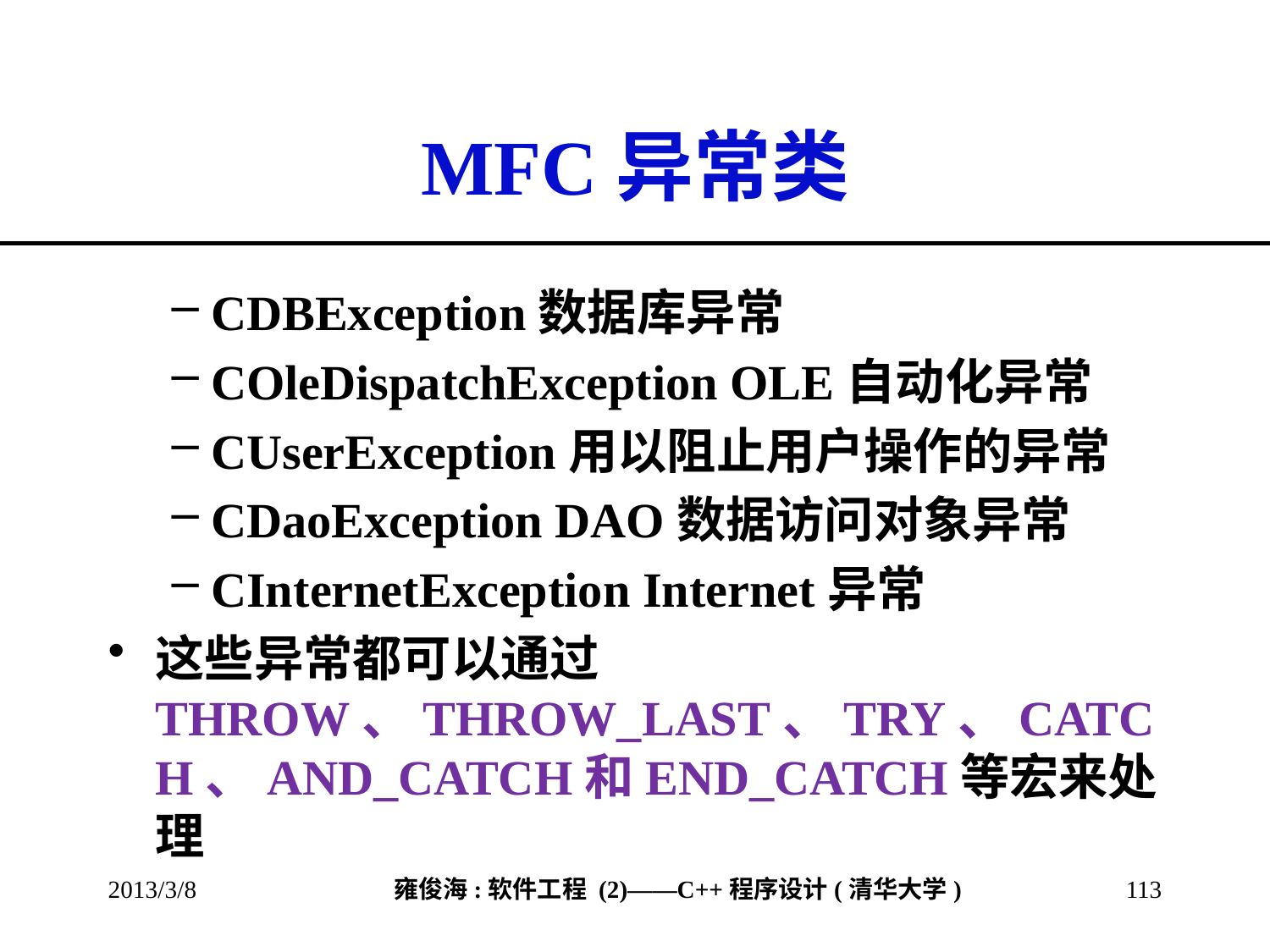

# MFC异常类
CDBException数据库异常
COleDispatchException OLE自动化异常
CUserException用以阻止用户操作的异常
CDaoException DAO数据访问对象异常
CInternetException Internet异常
这些异常都可以通过THROW、THROW_LAST、TRY、CATCH、AND_CATCH和END_CATCH等宏来处理
2013/3/8
113